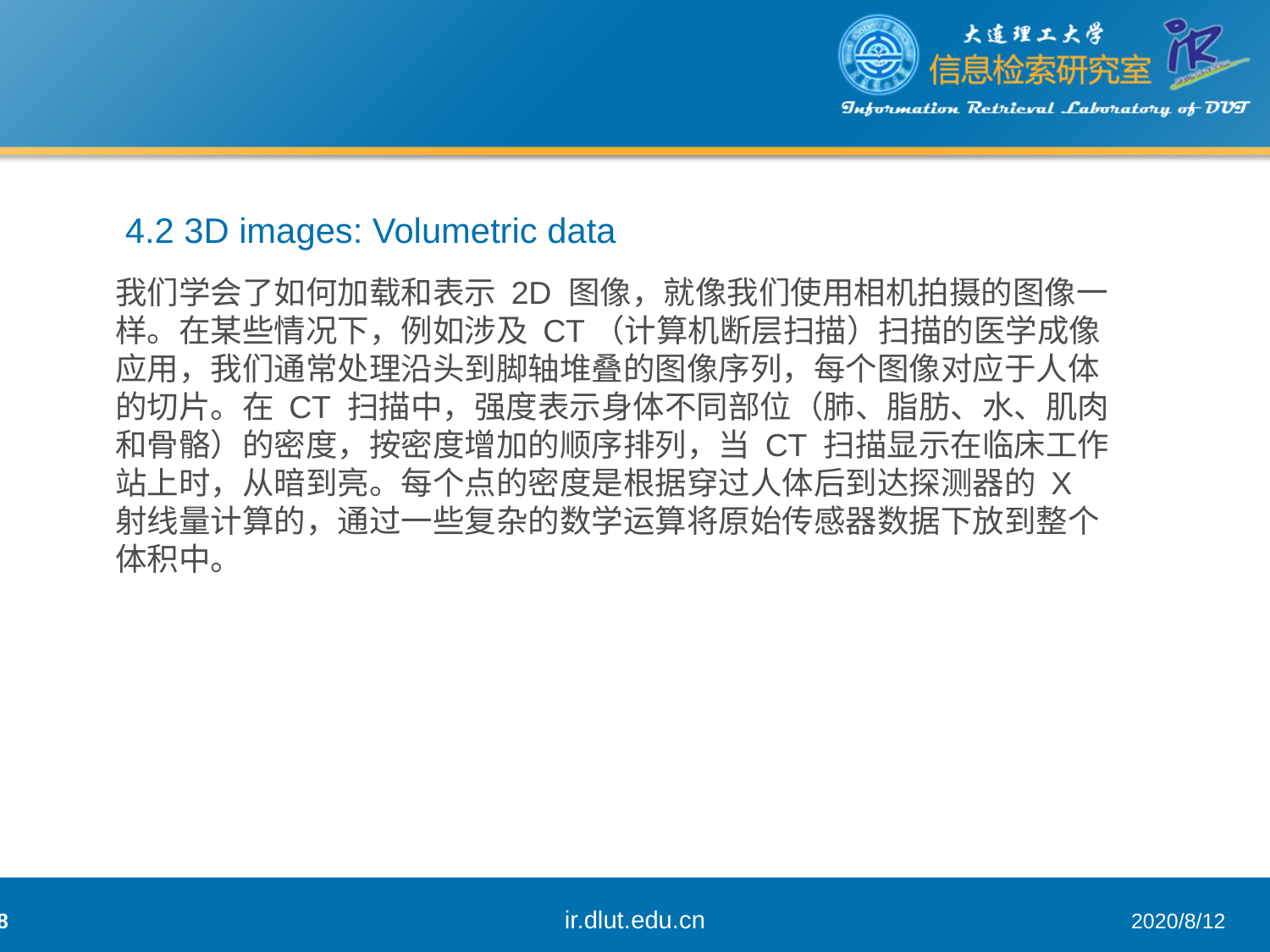

4.2 3D images: Volumetric data

我们学会了如何加载和表示 2D 图像，就像我们使用相机拍摄的图像一样。在某些情况下，例如涉及 CT（计算机断层扫描）扫描的医学成像应用，我们通常处理沿头到脚轴堆叠的图像序列，每个图像对应于人体的切片。在 CT 扫描中，强度表示身体不同部位（肺、脂肪、水、肌肉和骨骼）的密度，按密度增加的顺序排列，当 CT 扫描显示在临床工作站上时，从暗到亮。每个点的密度是根据穿过人体后到达探测器的 X 射线量计算的，通过一些复杂的数学运算将原始传感器数据下放到整个体积中。